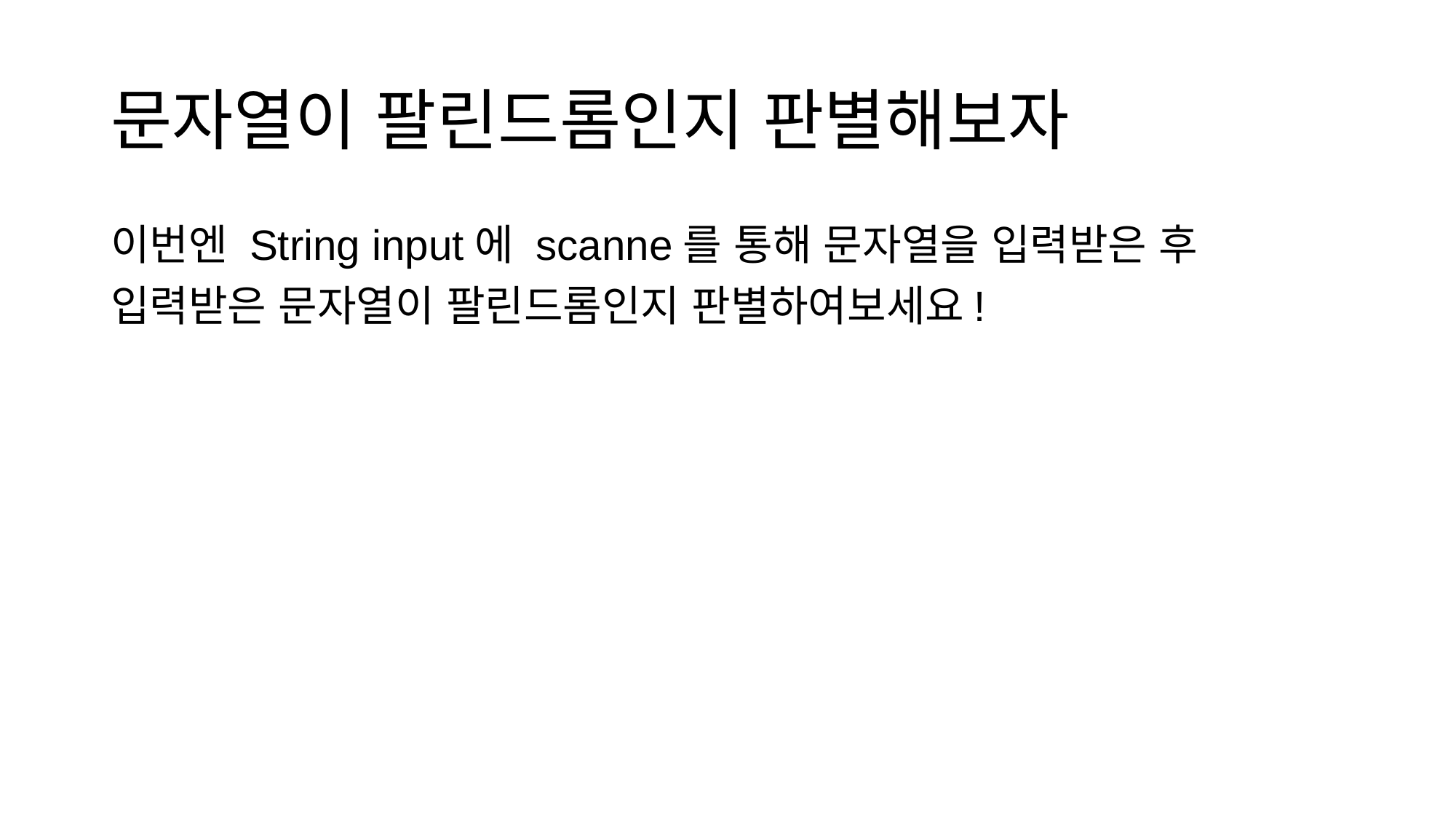

# 문자열이 팔린드롬인지 판별해보자
이번엔 String input에 scanne를 통해 문자열을 입력받은 후
입력받은 문자열이 팔린드롬인지 판별하여보세요!